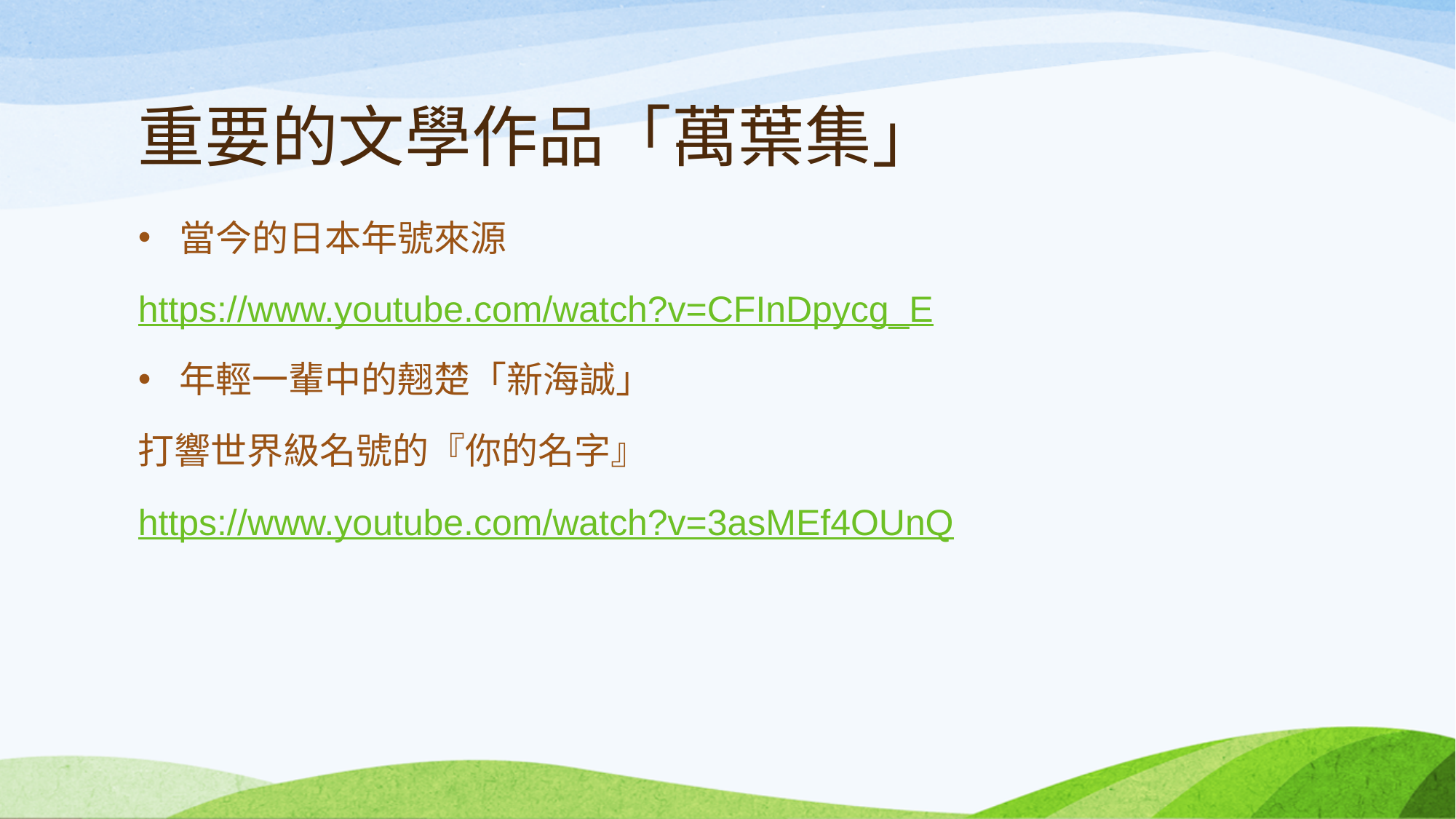

# 重要的文學作品「萬葉集」
當今的日本年號來源
https://www.youtube.com/watch?v=CFInDpycg_E
年輕一輩中的翹楚「新海誠」
打響世界級名號的『你的名字』
https://www.youtube.com/watch?v=3asMEf4OUnQ